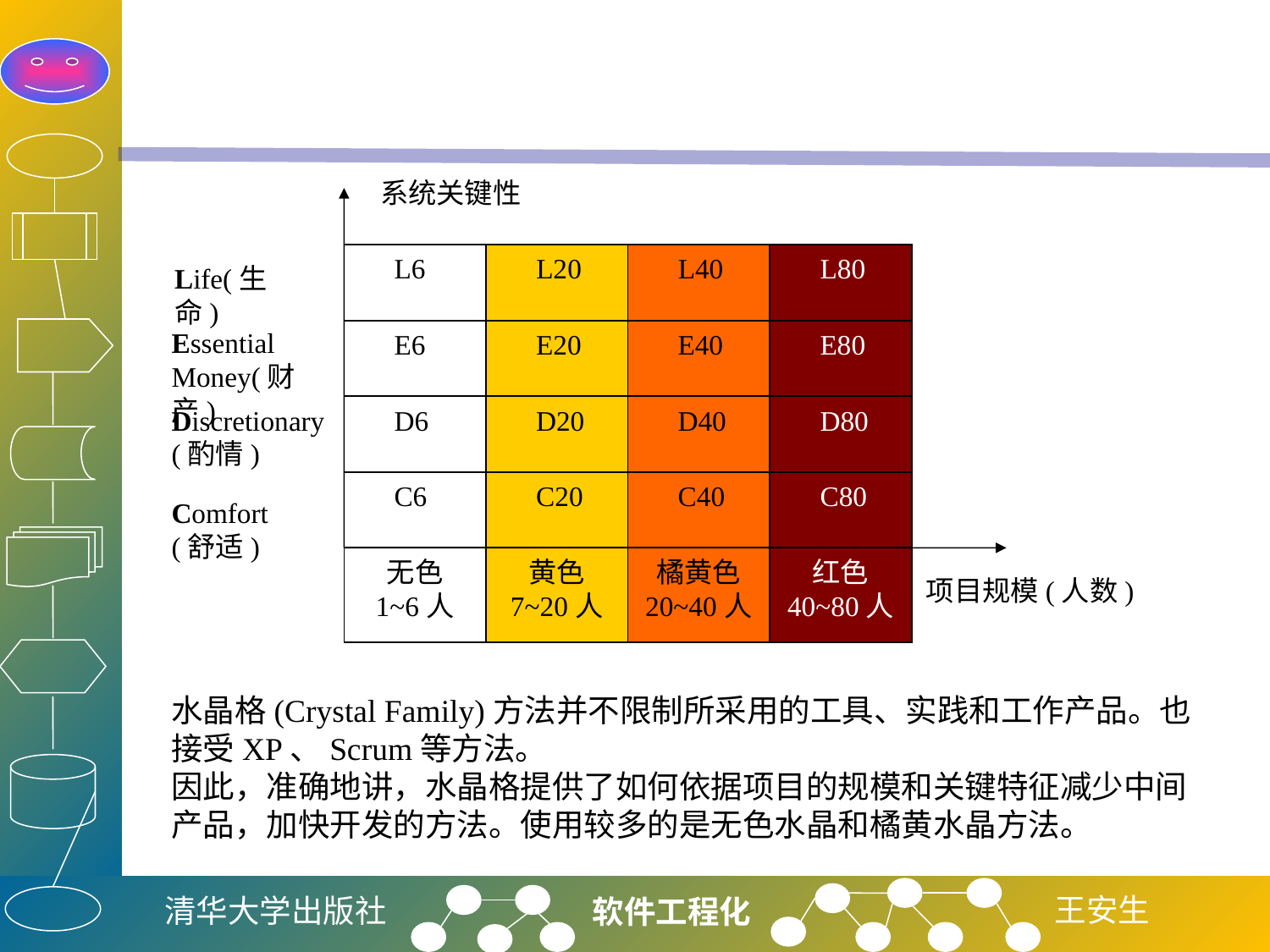

#

系统关键性

L6
L20
L40
L80
Life(生命)
Essential Money(财产)
E6
E20
E40
E80
Discretionary(酌情)
D6
D20
D40
D80
C6
C20
C40
C80
Comfort
(舒适)

无色
1~6人
黄色
7~20人

橘黄色
20~40人

红色
40~80人

项目规模(人数)
水晶格(Crystal Family)方法并不限制所采用的工具、实践和工作产品。也接受XP、Scrum等方法。
因此，准确地讲，水晶格提供了如何依据项目的规模和关键特征减少中间产品，加快开发的方法。使用较多的是无色水晶和橘黄水晶方法。